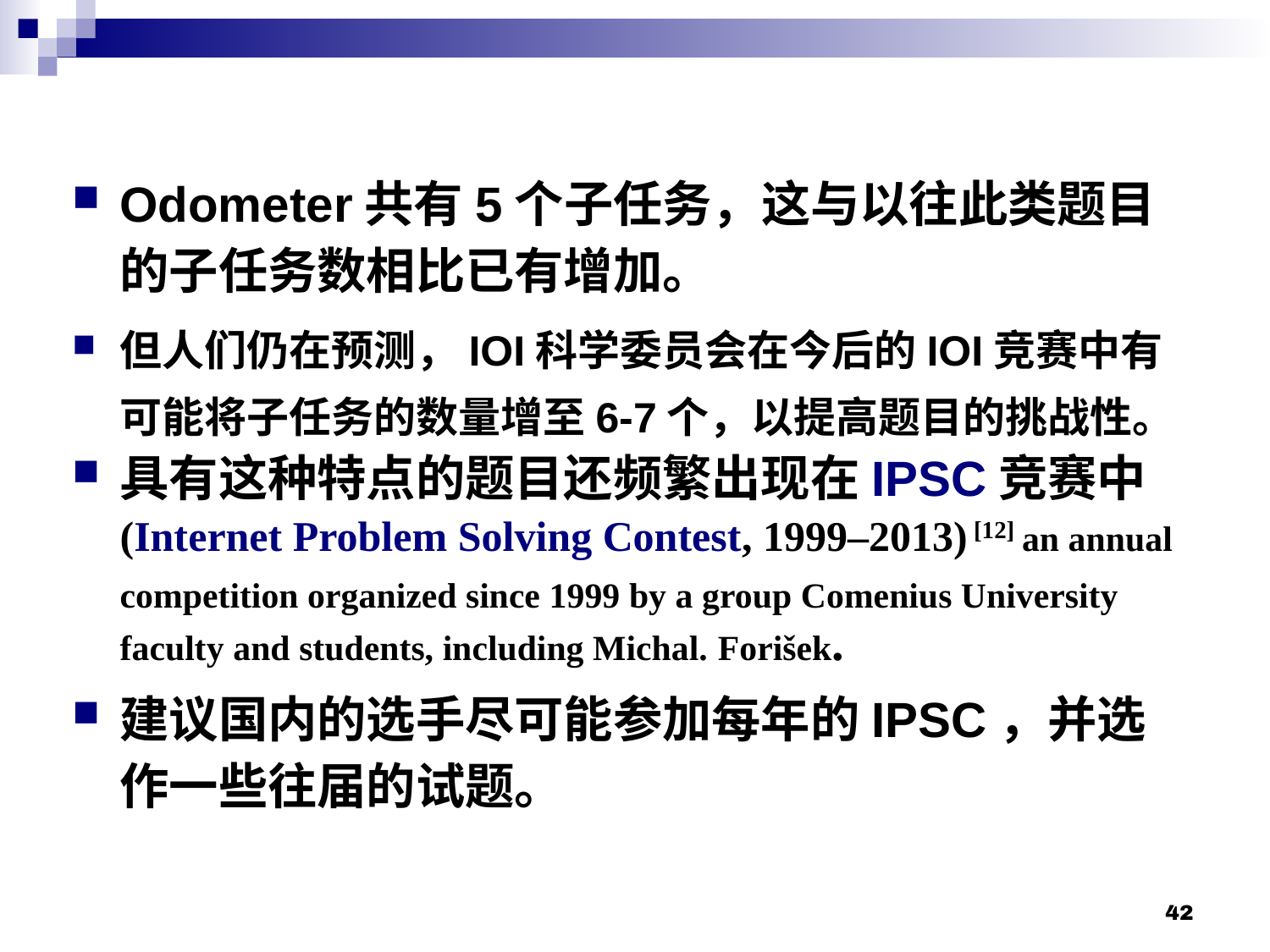

#
Odometer共有5个子任务，这与以往此类题目的子任务数相比已有增加。
但人们仍在预测，IOI科学委员会在今后的IOI竞赛中有可能将子任务的数量增至6-7个，以提高题目的挑战性。
具有这种特点的题目还频繁出现在IPSC竞赛中    (Internet Problem Solving Contest, 1999–2013) [12] an annual competition organized since 1999 by a group Comenius University faculty and students, including Michal. Forišek.
建议国内的选手尽可能参加每年的IPSC，并选作一些往届的试题。
42